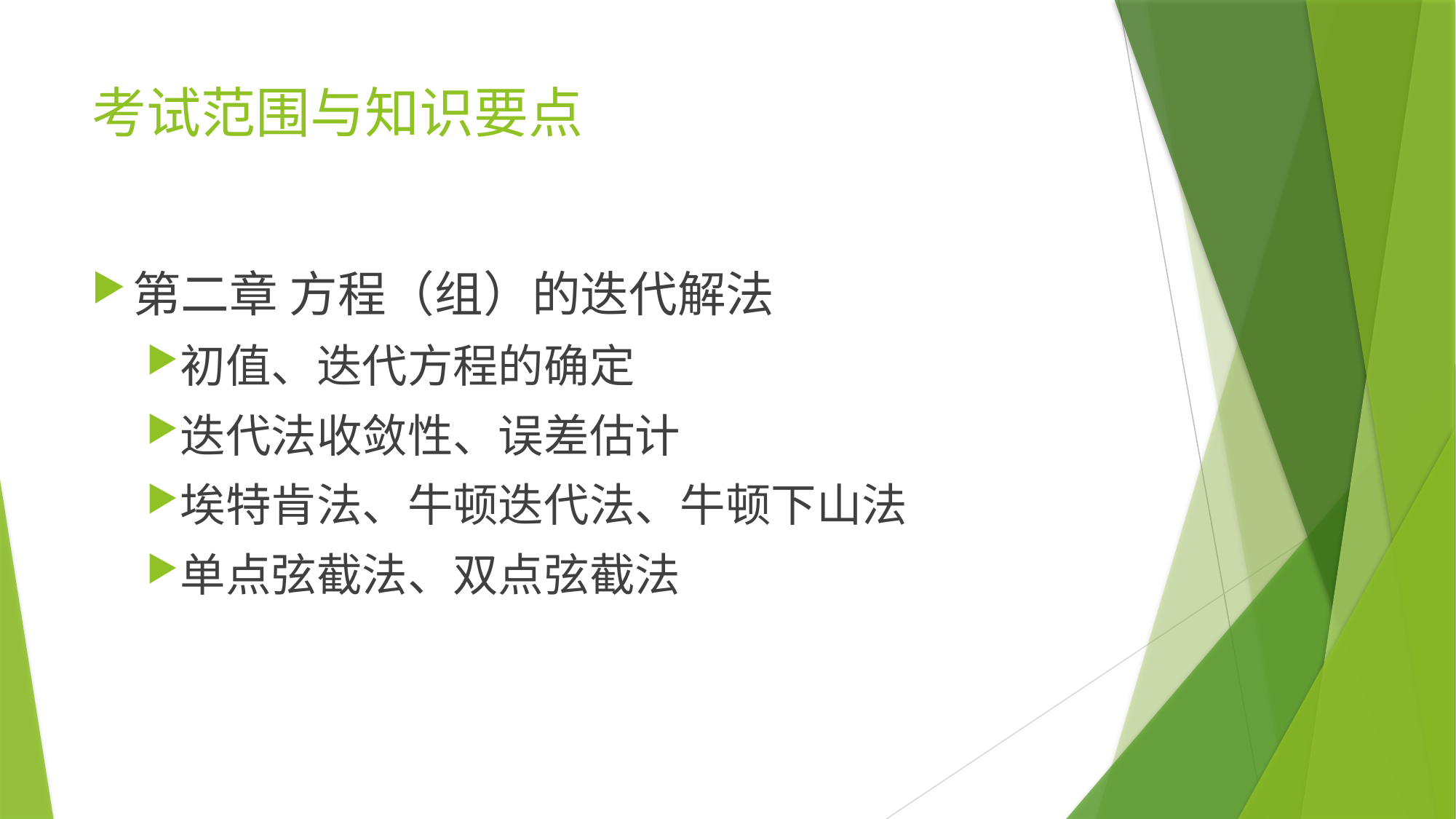

# 考试范围与知识要点
第二章 方程（组）的迭代解法
初值、迭代方程的确定
迭代法收敛性、误差估计
埃特肯法、牛顿迭代法、牛顿下山法
单点弦截法、双点弦截法